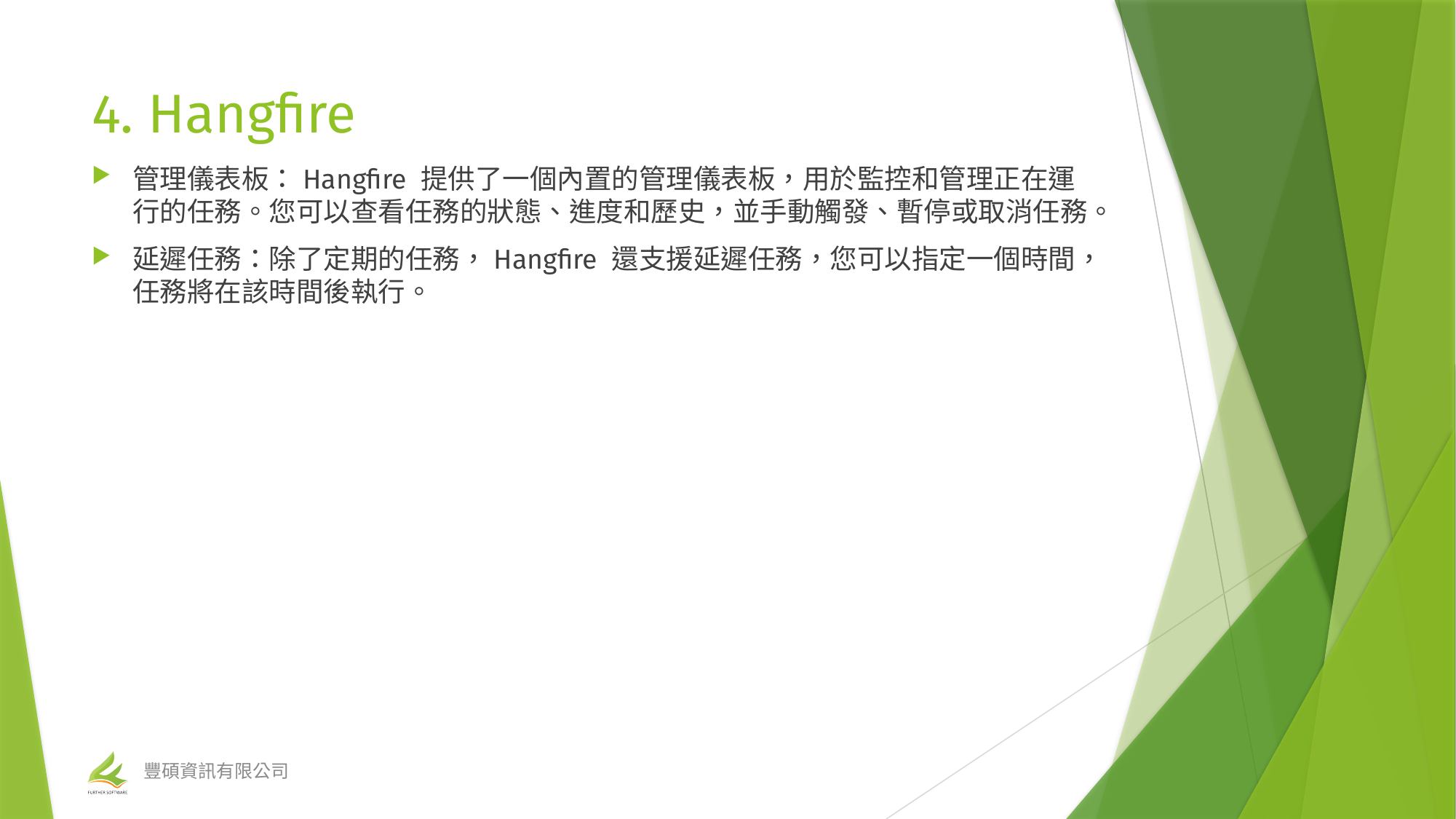

# 4. Hangfire
管理儀表板：Hangfire 提供了一個內置的管理儀表板，用於監控和管理正在運行的任務。您可以查看任務的狀態、進度和歷史，並手動觸發、暫停或取消任務。
延遲任務：除了定期的任務，Hangfire 還支援延遲任務，您可以指定一個時間，任務將在該時間後執行。
豐碩資訊有限公司